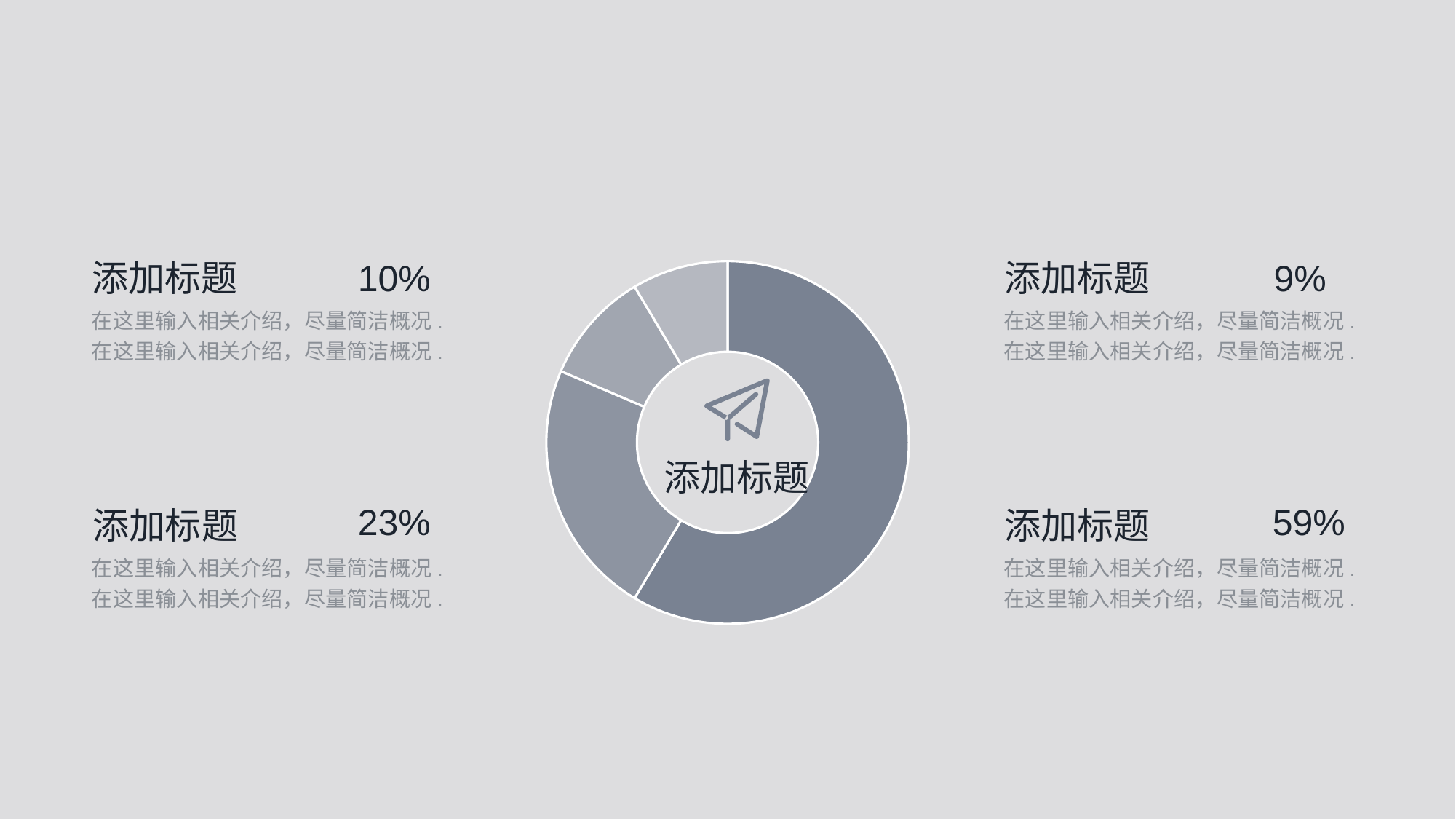

添加标题
10%
添加标题
9%

### Chart

| Category | 销售额 |
|---|---|
| 第一季度 | 8.2 |
| 第二季度 | 3.2 |
| 第三季度 | 1.4 |
| 第四季度 | 1.2 |
在这里输入相关介绍，尽量简洁概况.在这里输入相关介绍，尽量简洁概况.
在这里输入相关介绍，尽量简洁概况.在这里输入相关介绍，尽量简洁概况.

添加标题
23%
59%
添加标题
添加标题
在这里输入相关介绍，尽量简洁概况.在这里输入相关介绍，尽量简洁概况.
在这里输入相关介绍，尽量简洁概况.在这里输入相关介绍，尽量简洁概况.